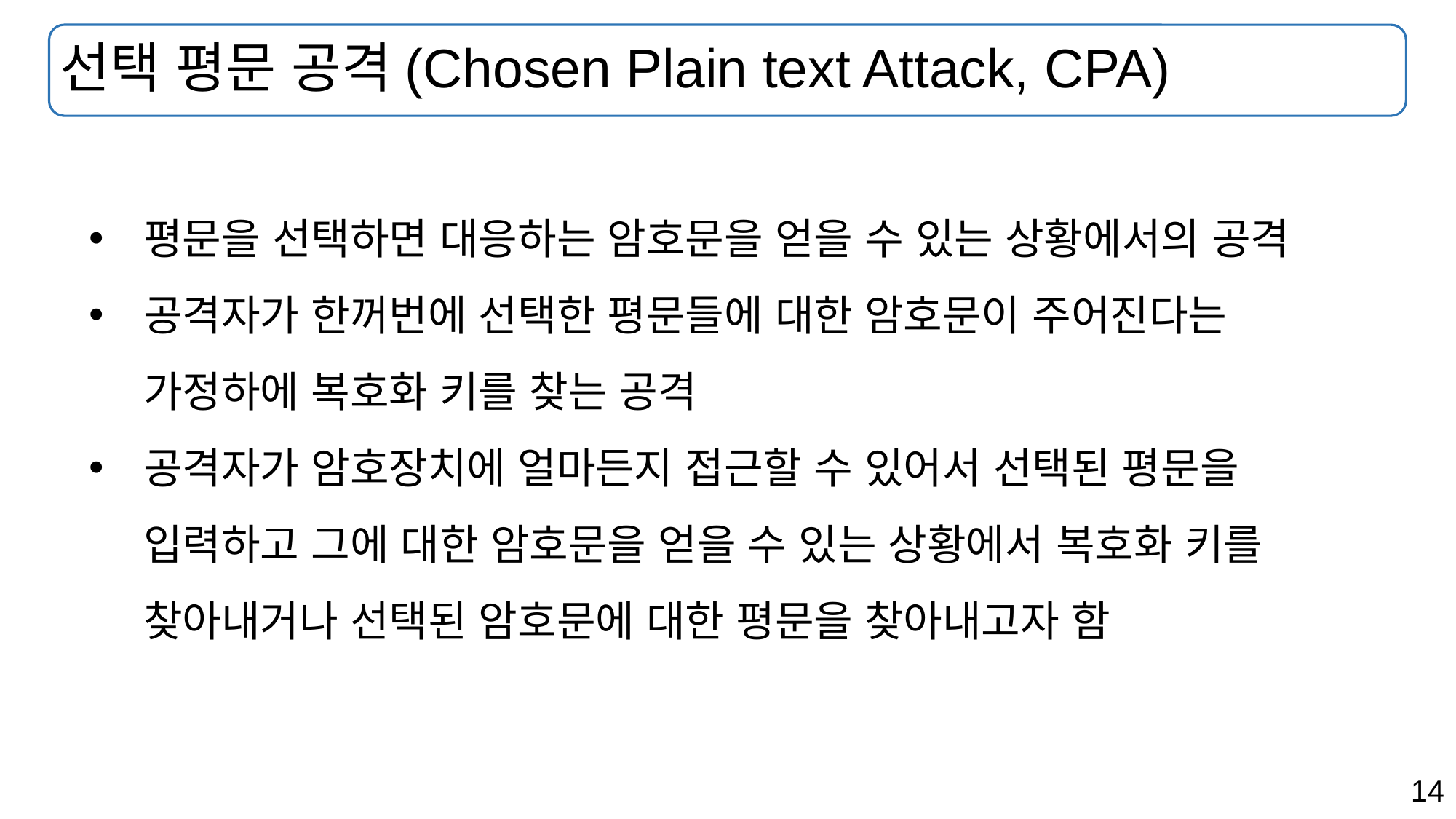

# 선택 평문 공격(Chosen Plain text Attack, CPA)
평문을 선택하면 대응하는 암호문을 얻을 수 있는 상황에서의 공격
공격자가 한꺼번에 선택한 평문들에 대한 암호문이 주어진다는 가정하에 복호화 키를 찾는 공격
공격자가 암호장치에 얼마든지 접근할 수 있어서 선택된 평문을 입력하고 그에 대한 암호문을 얻을 수 있는 상황에서 복호화 키를 찾아내거나 선택된 암호문에 대한 평문을 찾아내고자 함